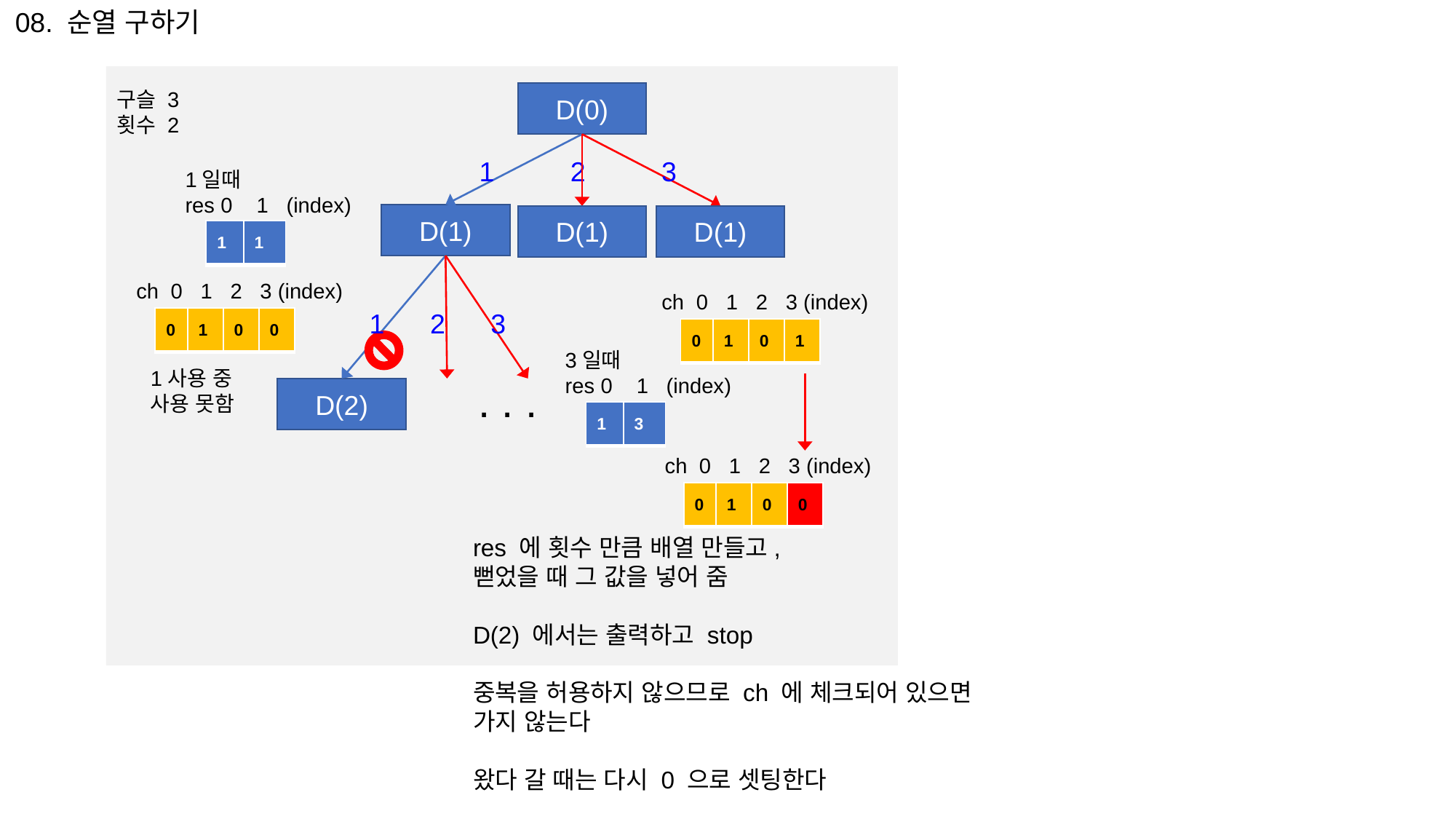

08. 순열 구하기

구슬 3
횟수 2
D(0)
1          2          3
1일때
res 0    1   (index)
D(1)
D(1)
D(1)
| 1 | 1 |
| --- | --- |
ch  0   1   2   3 (index)
ch  0   1   2   3 (index)
1      2      3
| 0 | 1 | 0 | 0 |
| --- | --- | --- | --- |
| 0 | 1 | 0 | 1 |
| --- | --- | --- | --- |

3일때
res 0    1   (index)
1사용 중
사용 못함
. . .
D(2)
| 1 | 3 |
| --- | --- |
ch  0   1   2   3 (index)
| 0 | 1 | 0 | 0 |
| --- | --- | --- | --- |
res 에 횟수 만큼 배열 만들고,
뻗었을 때 그 값을 넣어 줌

D(2) 에서는 출력하고 stop

중복을 허용하지 않으므로 ch 에 체크되어 있으면
가지 않는다

왔다 갈 때는 다시 0 으로 셋팅한다